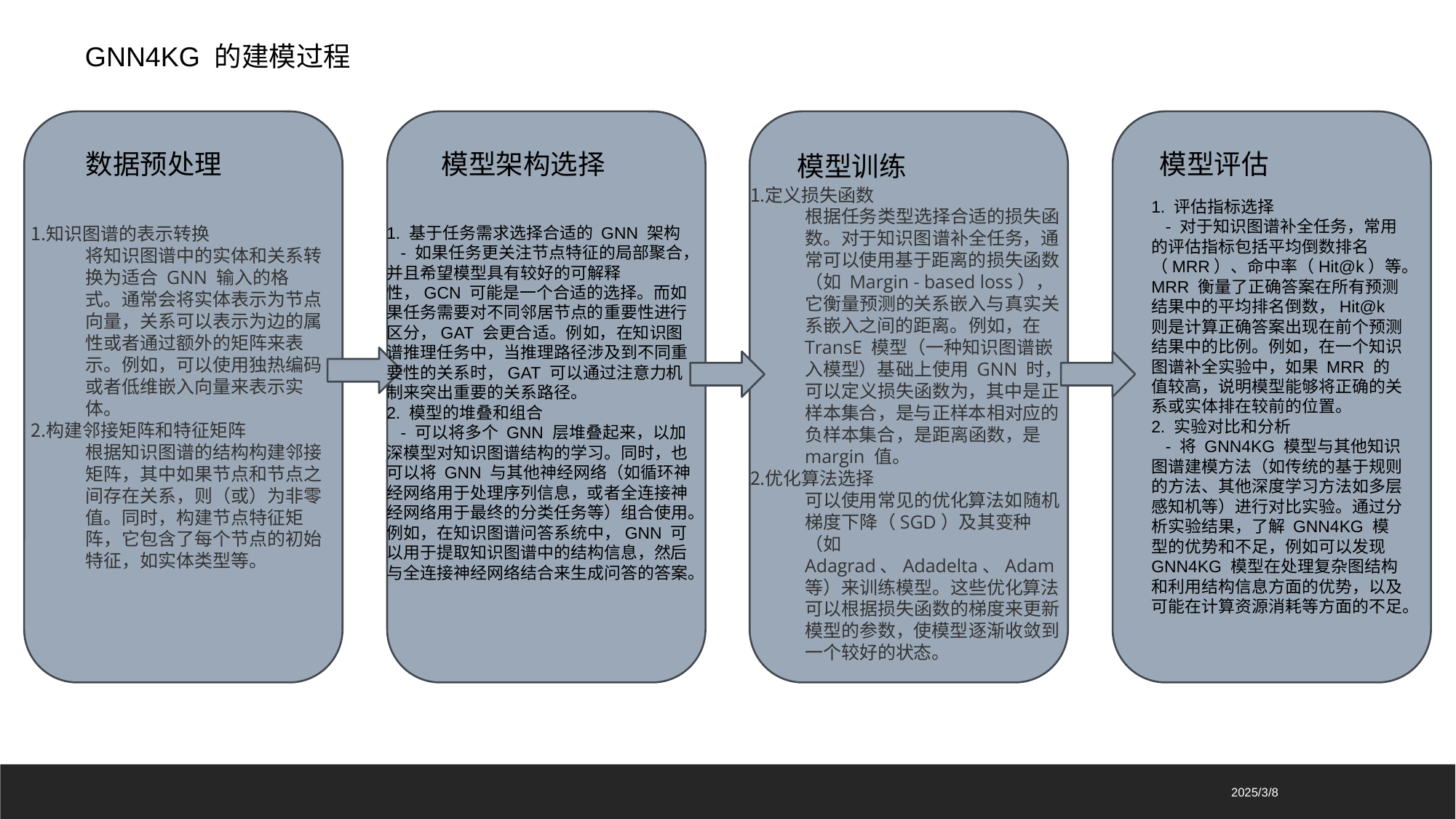

GNN4KG 的建模过程

数据预处理
模型架构选择
模型评估
模型训练

定义损失函数
根据任务类型选择合适的损失函数。对于知识图谱补全任务，通常可以使用基于距离的损失函数（如 Margin - based loss），它衡量预测的关系嵌入与真实关系嵌入之间的距离。例如，在 TransE 模型（一种知识图谱嵌入模型）基础上使用 GNN 时，可以定义损失函数为，其中是正样本集合，是与正样本相对应的负样本集合，是距离函数，是 margin 值。
优化算法选择
可以使用常见的优化算法如随机梯度下降（SGD）及其变种（如 Adagrad、Adadelta、Adam 等）来训练模型。这些优化算法可以根据损失函数的梯度来更新模型的参数，使模型逐渐收敛到一个较好的状态。

1. 评估指标选择
   - 对于知识图谱补全任务，常用的评估指标包括平均倒数排名（MRR）、命中率（Hit@k）等。MRR 衡量了正确答案在所有预测结果中的平均排名倒数，Hit@k 则是计算正确答案出现在前个预测结果中的比例。例如，在一个知识图谱补全实验中，如果 MRR 的值较高，说明模型能够将正确的关系或实体排在较前的位置。
2. 实验对比和分析
   - 将 GNN4KG 模型与其他知识图谱建模方法（如传统的基于规则的方法、其他深度学习方法如多层感知机等）进行对比实验。通过分析实验结果，了解 GNN4KG 模型的优势和不足，例如可以发现 GNN4KG 模型在处理复杂图结构和利用结构信息方面的优势，以及可能在计算资源消耗等方面的不足。

知识图谱的表示转换
将知识图谱中的实体和关系转换为适合 GNN 输入的格式。通常会将实体表示为节点向量，关系可以表示为边的属性或者通过额外的矩阵来表示。例如，可以使用独热编码或者低维嵌入向量来表示实体。
构建邻接矩阵和特征矩阵
根据知识图谱的结构构建邻接矩阵，其中如果节点和节点之间存在关系，则（或）为非零值。同时，构建节点特征矩阵，它包含了每个节点的初始特征，如实体类型等。

1. 基于任务需求选择合适的 GNN 架构
   - 如果任务更关注节点特征的局部聚合，并且希望模型具有较好的可解释性，GCN 可能是一个合适的选择。而如果任务需要对不同邻居节点的重要性进行区分，GAT 会更合适。例如，在知识图谱推理任务中，当推理路径涉及到不同重要性的关系时，GAT 可以通过注意力机制来突出重要的关系路径。
2. 模型的堆叠和组合
   - 可以将多个 GNN 层堆叠起来，以加深模型对知识图谱结构的学习。同时，也可以将 GNN 与其他神经网络（如循环神经网络用于处理序列信息，或者全连接神经网络用于最终的分类任务等）组合使用。例如，在知识图谱问答系统中，GNN 可以用于提取知识图谱中的结构信息，然后与全连接神经网络结合来生成问答的答案。

2025/3/8